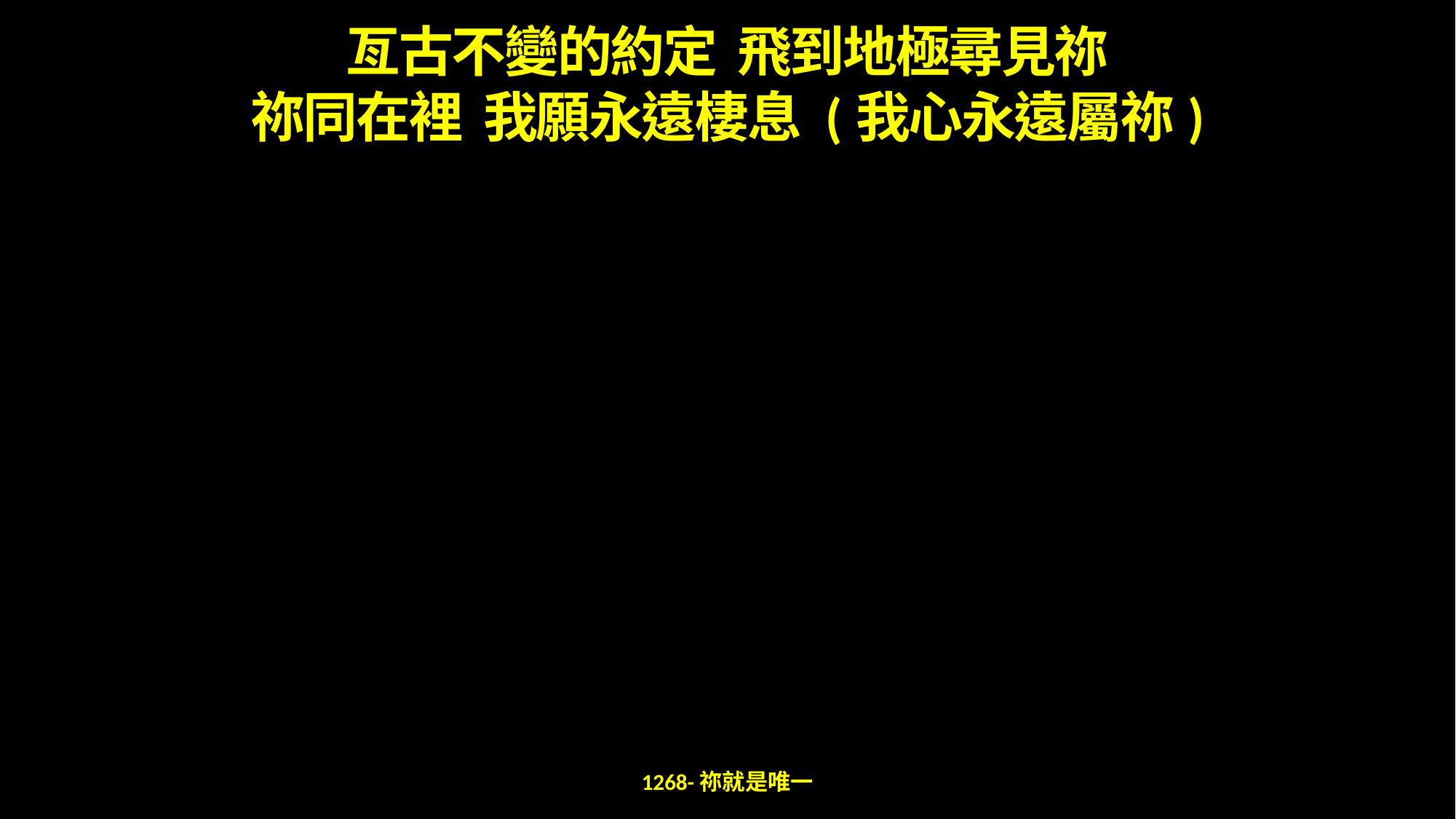

亙古不變的約定  飛到地極尋見祢
祢同在裡  我願永遠棲息 (我心永遠屬祢)

1268-祢就是唯一